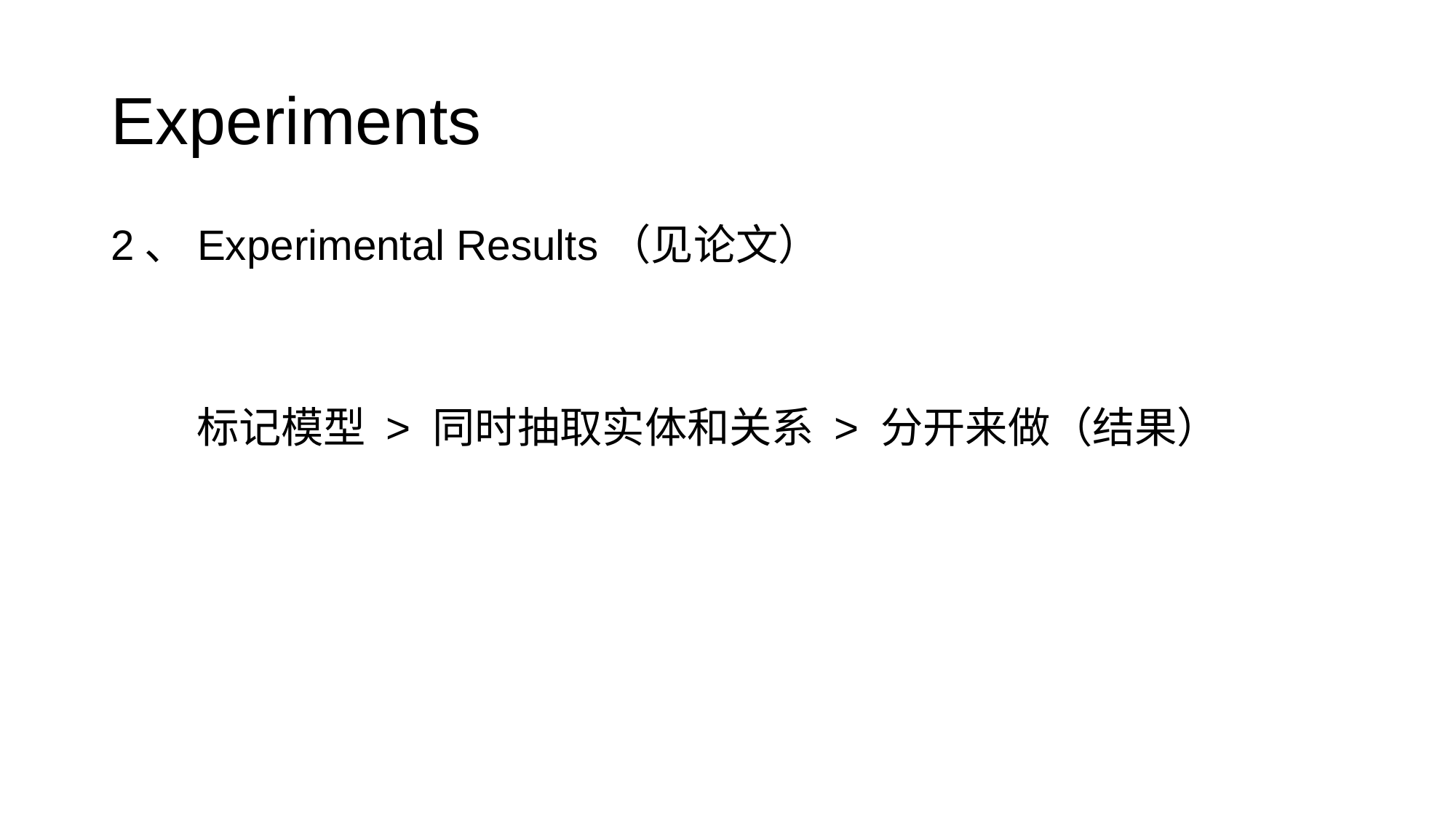

# Experiments
2、Experimental Results（见论文）

        标记模型 > 同时抽取实体和关系 > 分开来做（结果）